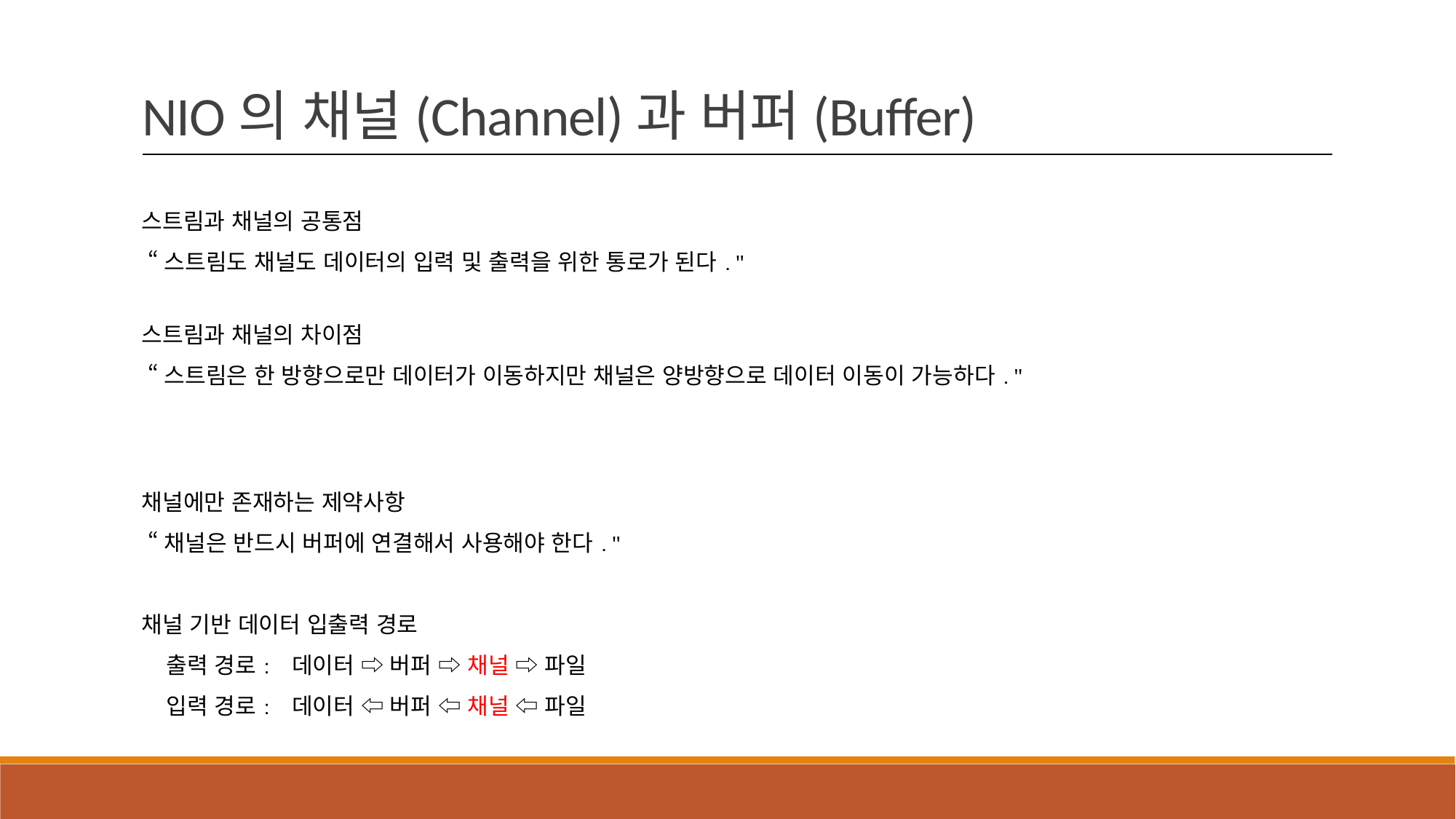

NIO의 채널(Channel)과 버퍼(Buffer)
스트림과 채널의 공통점
 “스트림도 채널도 데이터의 입력 및 출력을 위한 통로가 된다."
스트림과 채널의 차이점
 “스트림은 한 방향으로만 데이터가 이동하지만 채널은 양방향으로 데이터 이동이 가능하다."
채널에만 존재하는 제약사항
 “채널은 반드시 버퍼에 연결해서 사용해야 한다."

채널 기반 데이터 입출력 경로
   출력 경로: 데이터 ⇨ 버퍼 ⇨ 채널 ⇨ 파일
   입력 경로: 데이터 ⇦ 버퍼 ⇦ 채널 ⇦ 파일